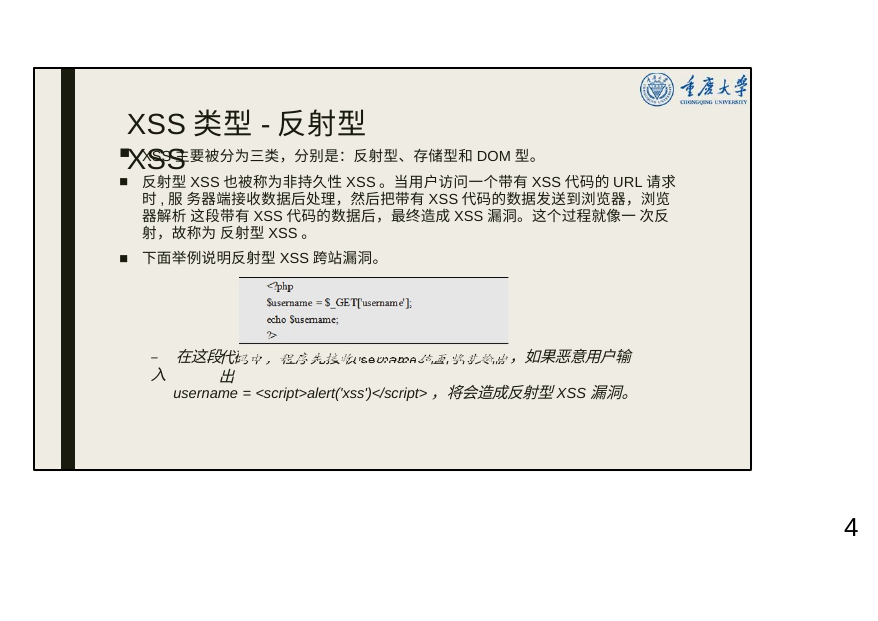

# XSS类型-反射型XSS
XSS主要被分为三类，分别是：反射型、存储型和DOM型。
反射型XSS也被称为非持久性XSS。当用户访问一个带有XSS代码的URL请求时,服 务器端接收数据后处理，然后把带有XSS代码的数据发送到浏览器，浏览器解析 这段带有XSS代码的数据后，最终造成XSS漏洞。这个过程就像一 次反射，故称为 反射型XSS。
下面举例说明反射型XSS跨站漏洞。

–    在这段	，如果恶意用户输入
username = <script>alert('xss')</script>，将会造成反射型XSS漏洞。
代码中，程序先接收username值再将其输出
4